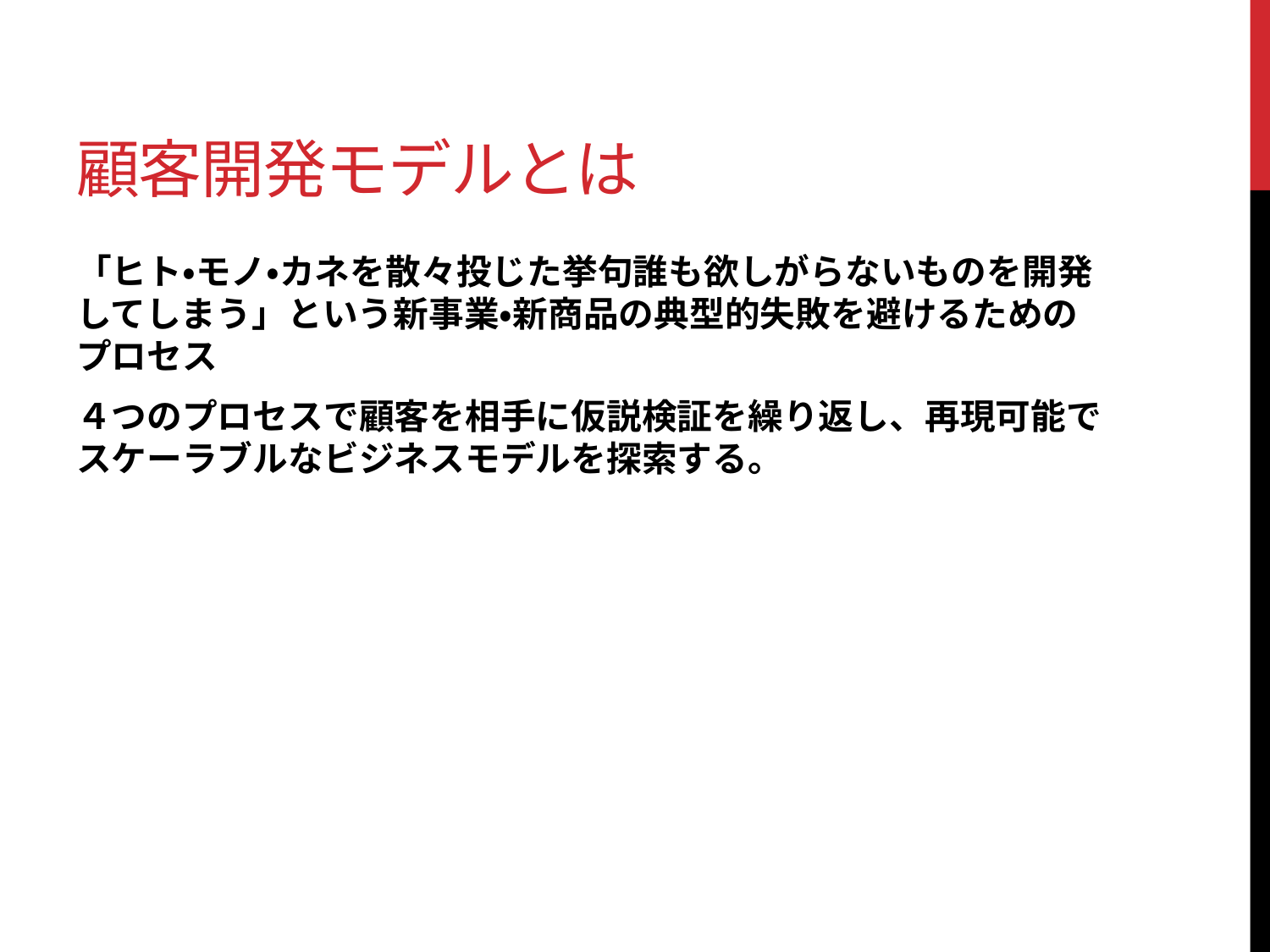

# 顧客開発モデルとは
「ヒト・モノ・カネを散々投じた挙句誰も欲しがらないものを開発してしまう」という新事業・新商品の典型的失敗を避けるためのプロセス
４つのプロセスで顧客を相手に仮説検証を繰り返し、再現可能でスケーラブルなビジネスモデルを探索する。